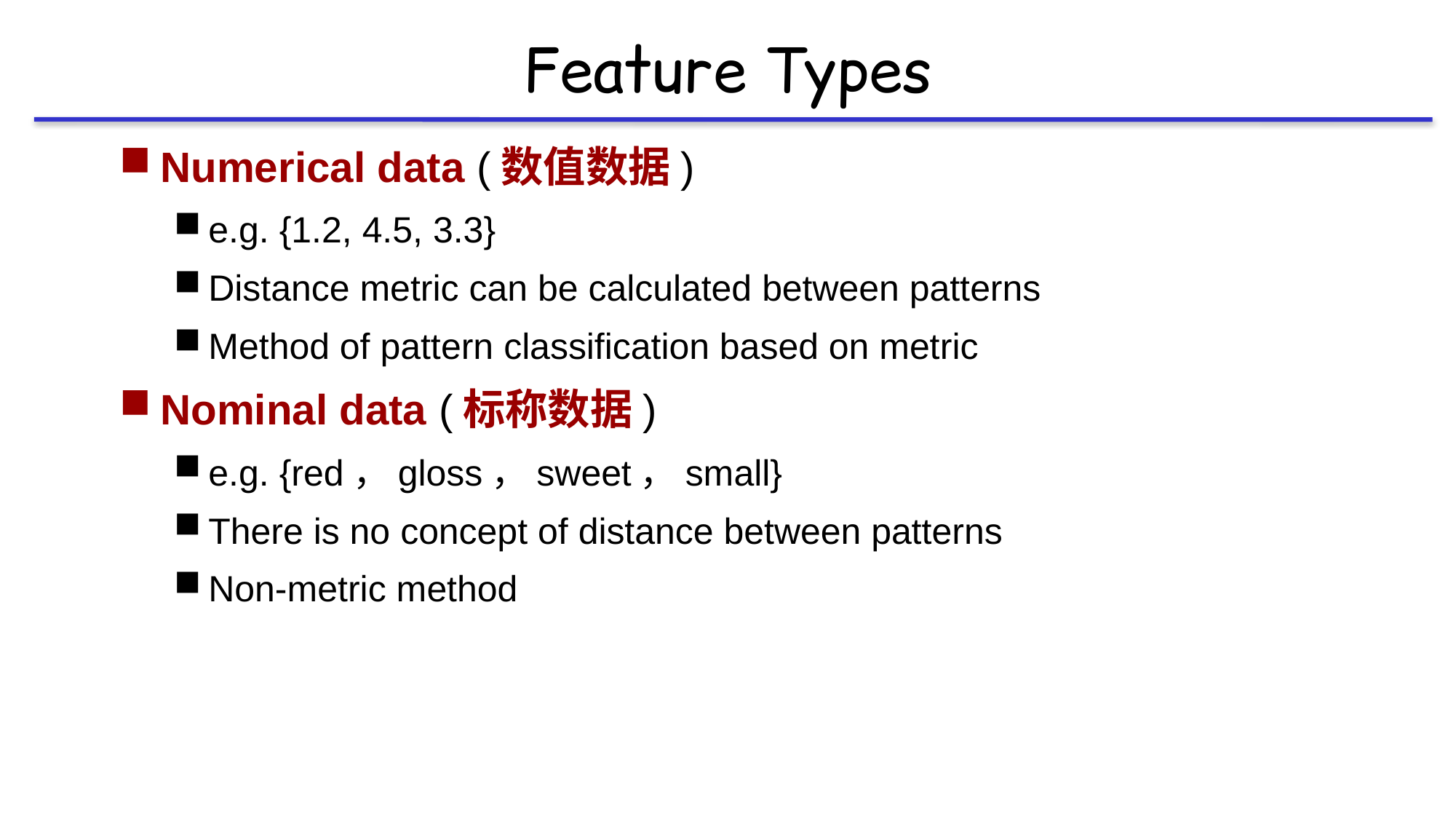

# Feature Types
Numerical data (数值数据)
e.g. {1.2, 4.5, 3.3}
Distance metric can be calculated between patterns
Method of pattern classification based on metric
Nominal data (标称数据)
e.g. {red，gloss，sweet，small}
There is no concept of distance between patterns
Non-metric method